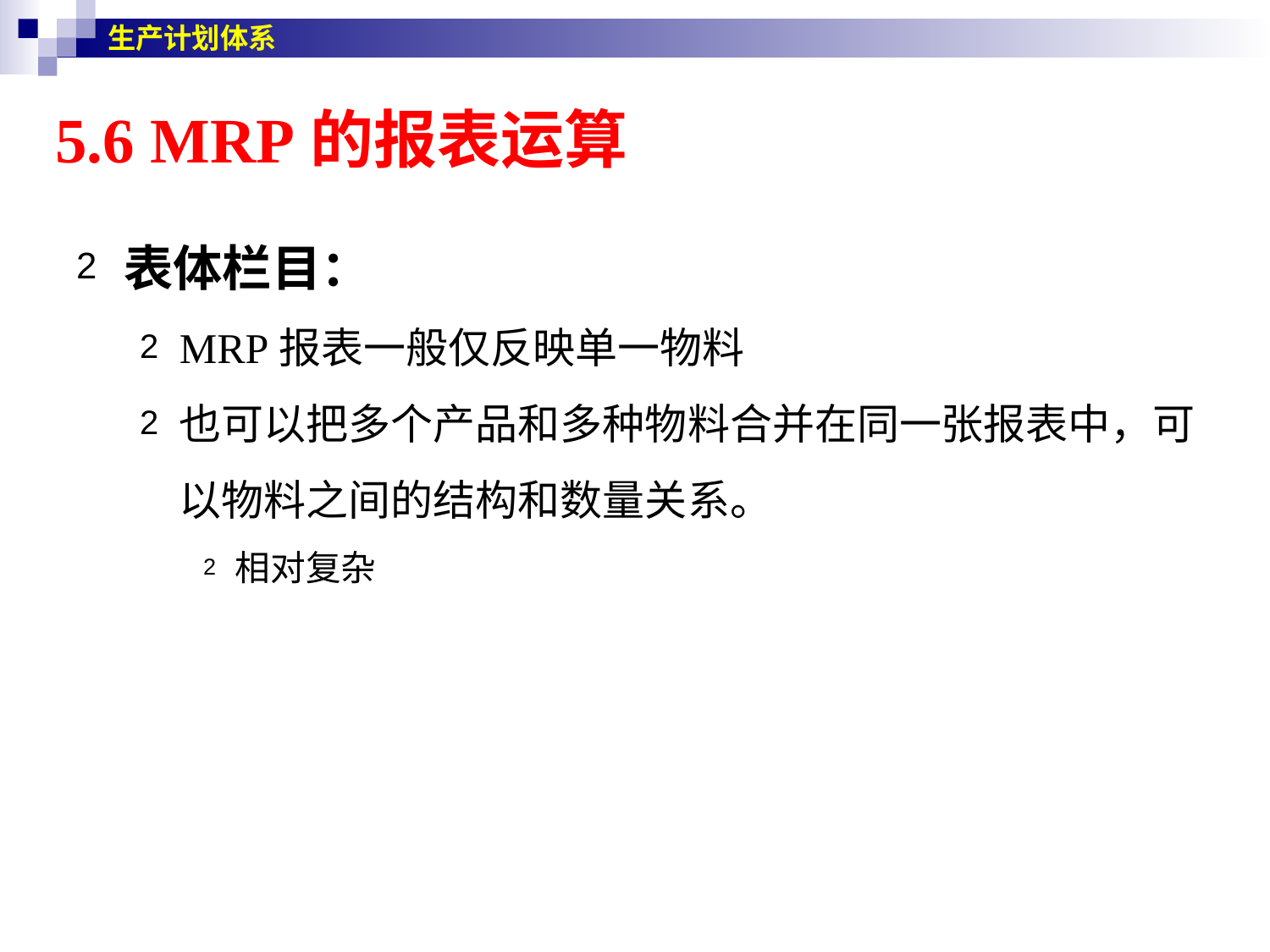

生产计划体系
# 5.6 MRP的报表运算
表体栏目：
MRP报表一般仅反映单一物料
也可以把多个产品和多种物料合并在同一张报表中，可以物料之间的结构和数量关系。
相对复杂